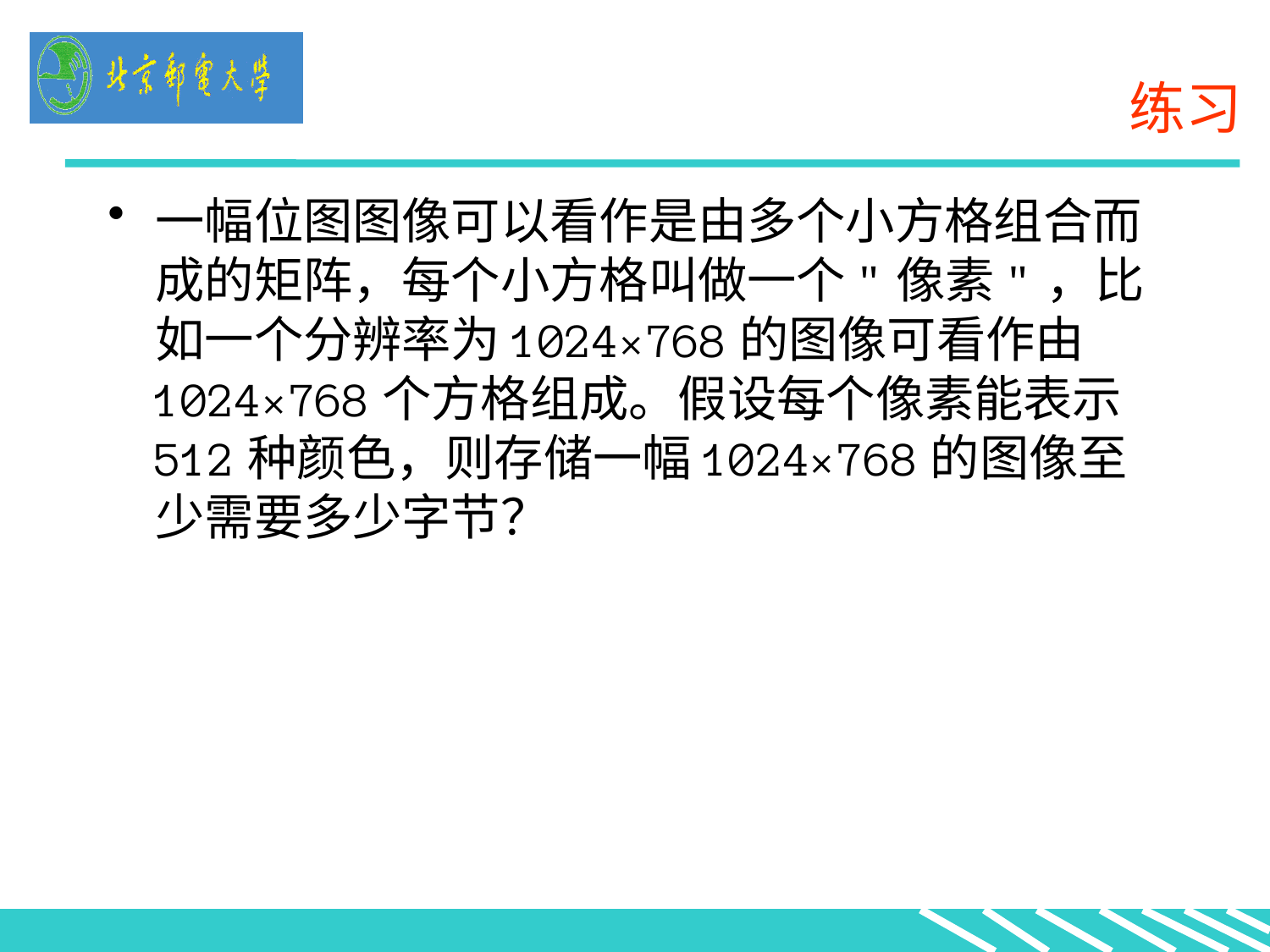

# 练习
一幅位图图像可以看作是由多个小方格组合而成的矩阵，每个小方格叫做一个"像素"，比如一个分辨率为1024×768的图像可看作由1024×768个方格组成。假设每个像素能表示512种颜色，则存储一幅1024×768的图像至少需要多少字节？